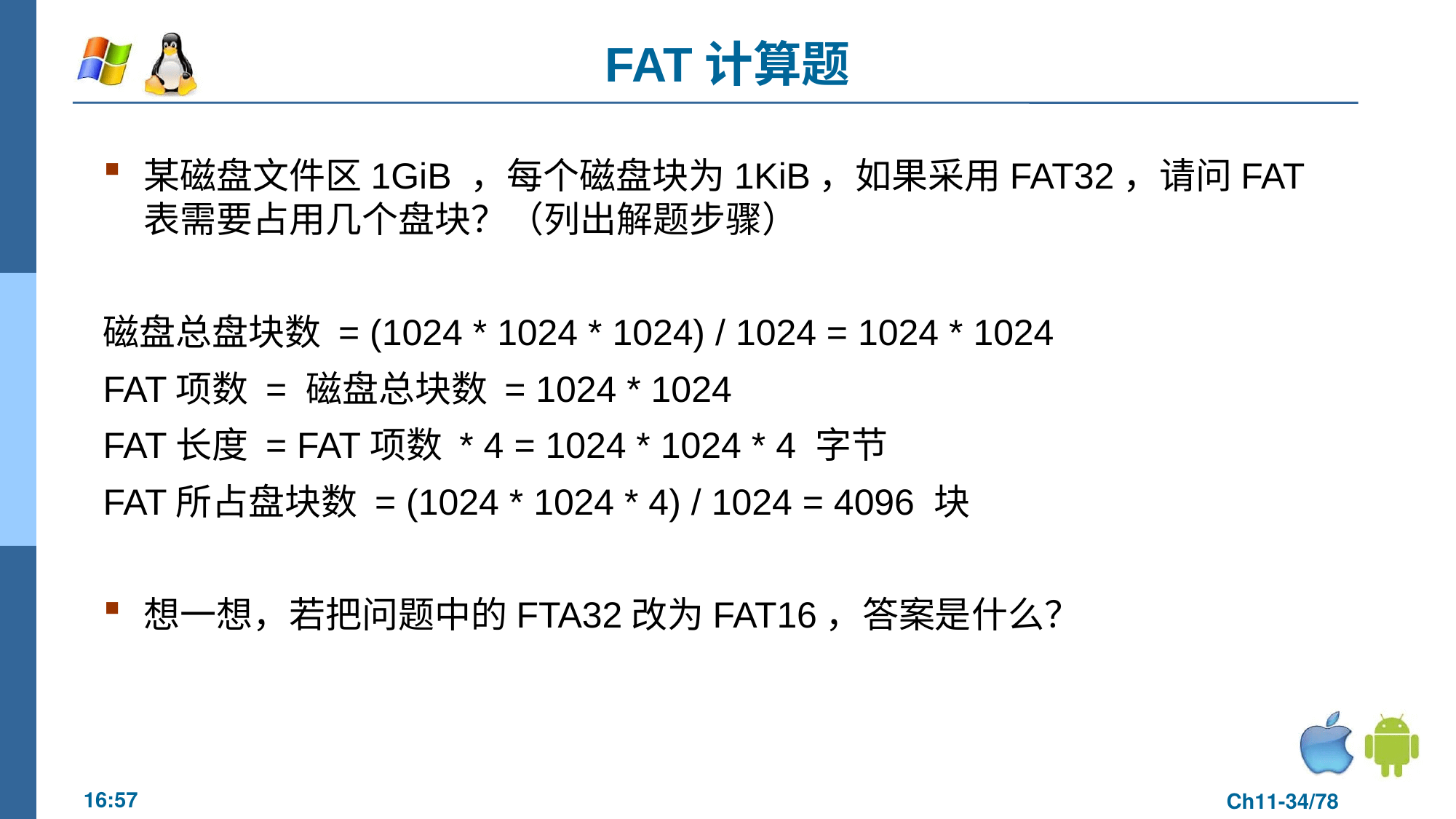

# FAT计算题
某磁盘文件区1GiB ，每个磁盘块为1KiB，如果采用FAT32，请问FAT表需要占用几个盘块？（列出解题步骤）

磁盘总盘块数 = (1024 * 1024 * 1024) / 1024 = 1024 * 1024
FAT项数 = 磁盘总块数 = 1024 * 1024
FAT长度 = FAT项数 * 4 = 1024 * 1024 * 4 字节
FAT所占盘块数 = (1024 * 1024 * 4) / 1024 = 4096 块

想一想，若把问题中的FTA32改为FAT16，答案是什么？